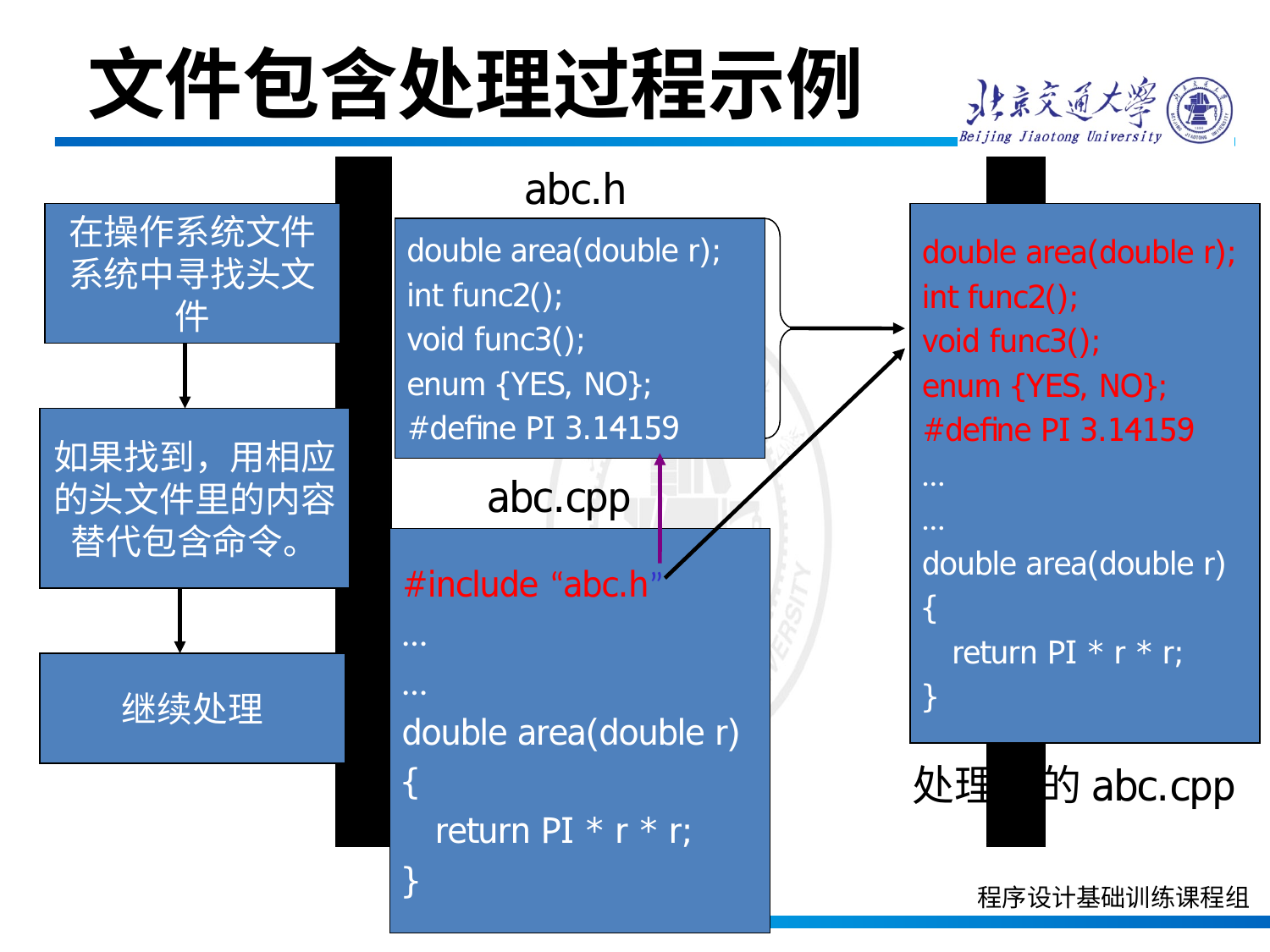

文件包含处理过程示例
abc.h
在操作系统文件系统中寻找头文件
double area(double r);
int func2();
void func3();
enum {YES, NO};
#define PI 3.14159
…
…
double area(double r)
{
   return PI * r * r;
}
double area(double r);
int func2();
void func3();
enum {YES, NO};
#define PI 3.14159

如果找到，用相应的头文件里的内容替代包含命令。

abc.cpp
#include “abc.h”
…
…
double area(double r)
{
   return PI * r * r;
}

继续处理
处理后的abc.cpp
程序设计基础训练课程组